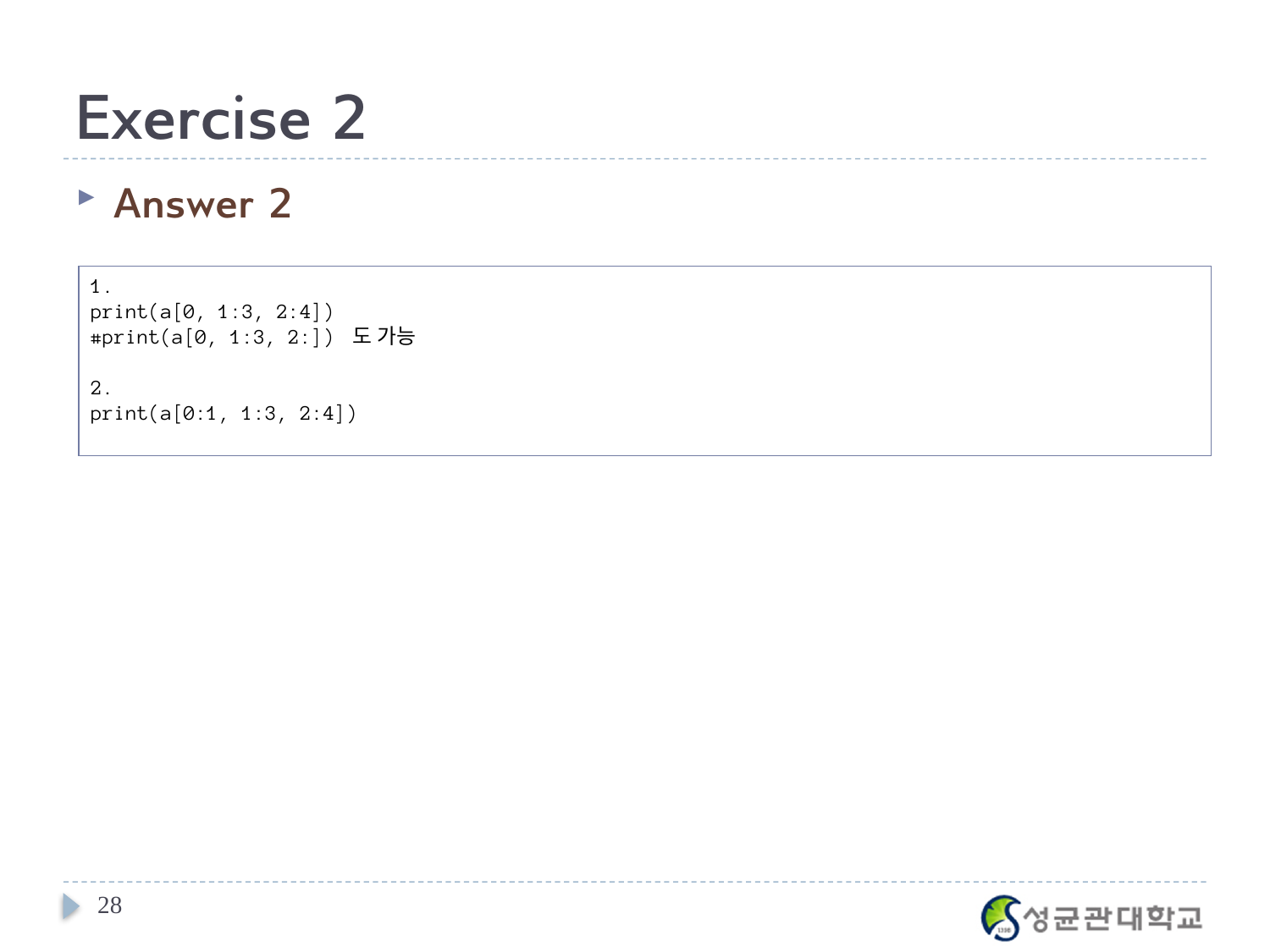

# Exercise 2
Answer 2
1.
print(a[0, 1:3, 2:4])
#print(a[0, 1:3, 2:]) 도 가능

2.
print(a[0:1, 1:3, 2:4])

28